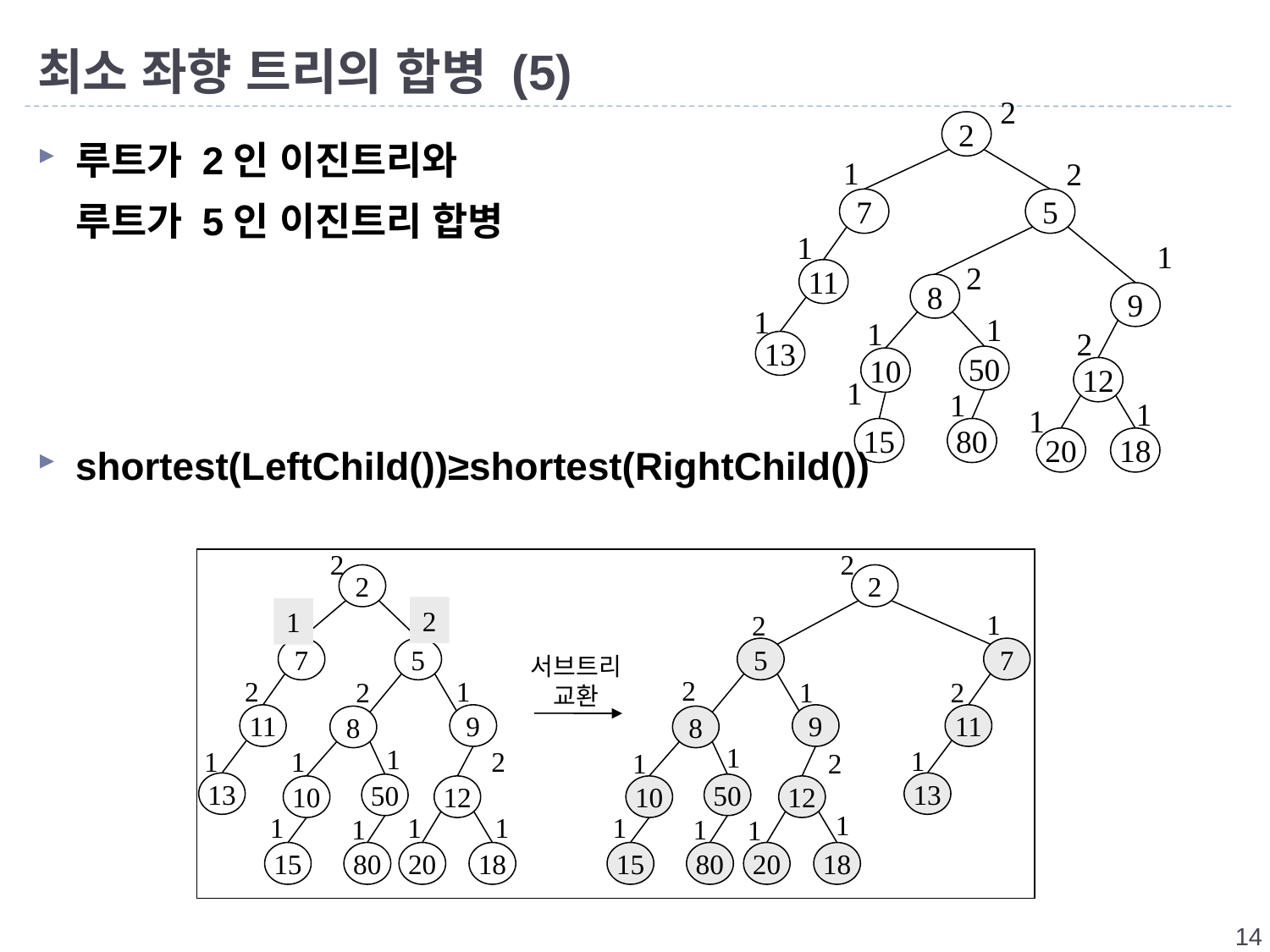

# 최소 좌향 트리의 합병 (5)
2
2
루트가 2인 이진트리와
루트가 5인 이진트리 합병

shortest(LeftChild())≥shortest(RightChild())

1
2
7
5
1
1
2
11
8
9
1
1
1
2
13
50
10
12
1
1
1
1
15
80
20
18
2
2

2
2
2
1
1
2
7
5
5
7
서브트리
교환
2
2
1
1
2
2
11
9
9
11
8
8

1
1
1
1
1
2
2
1
13
13
50
50
10
12
10
12
1
1
1
1
1
1
1
1
15
80
20
18
15
80
20
18
14